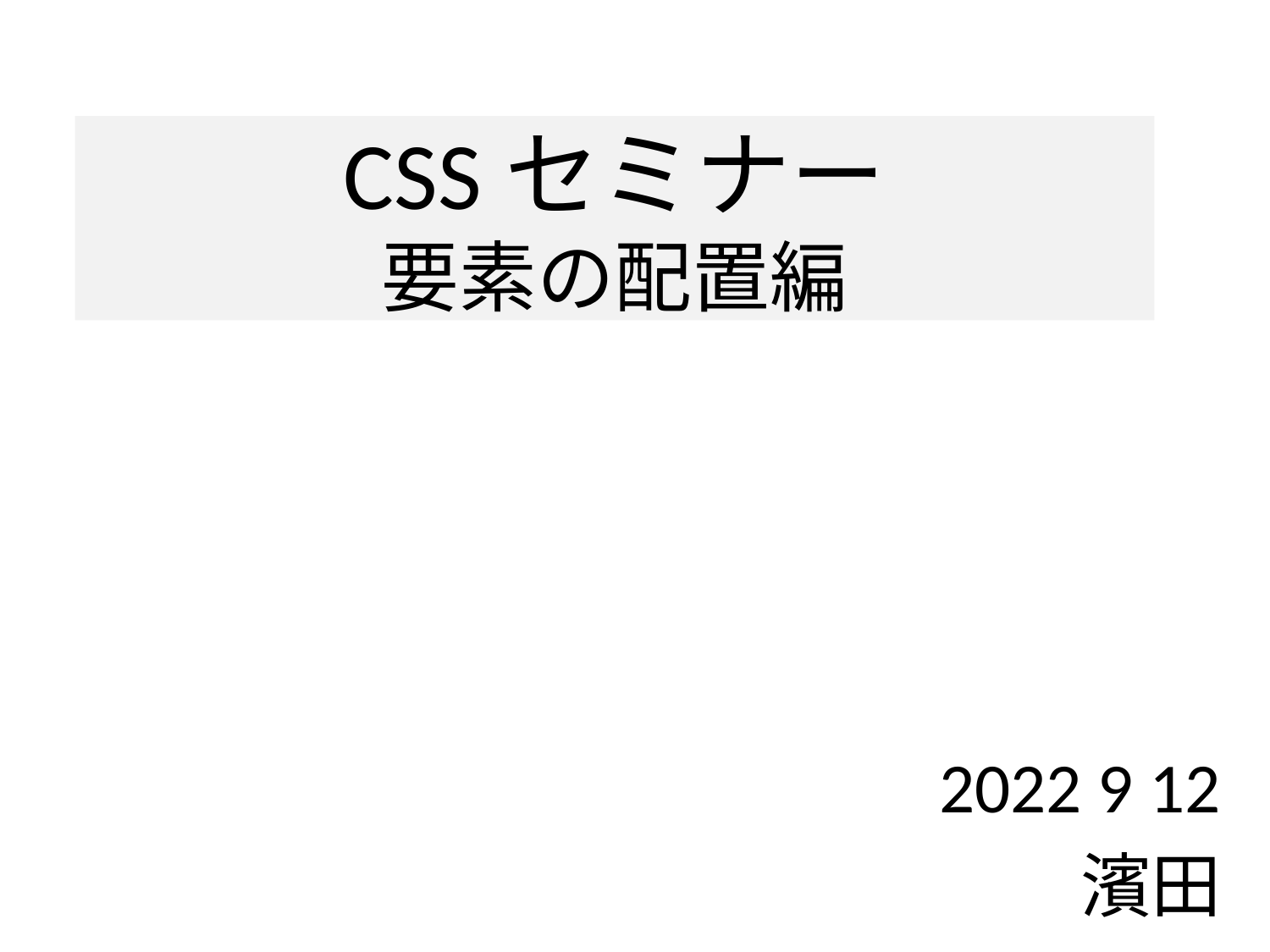

# CSSセミナー 要素の配置編
2022 9 12
濱田